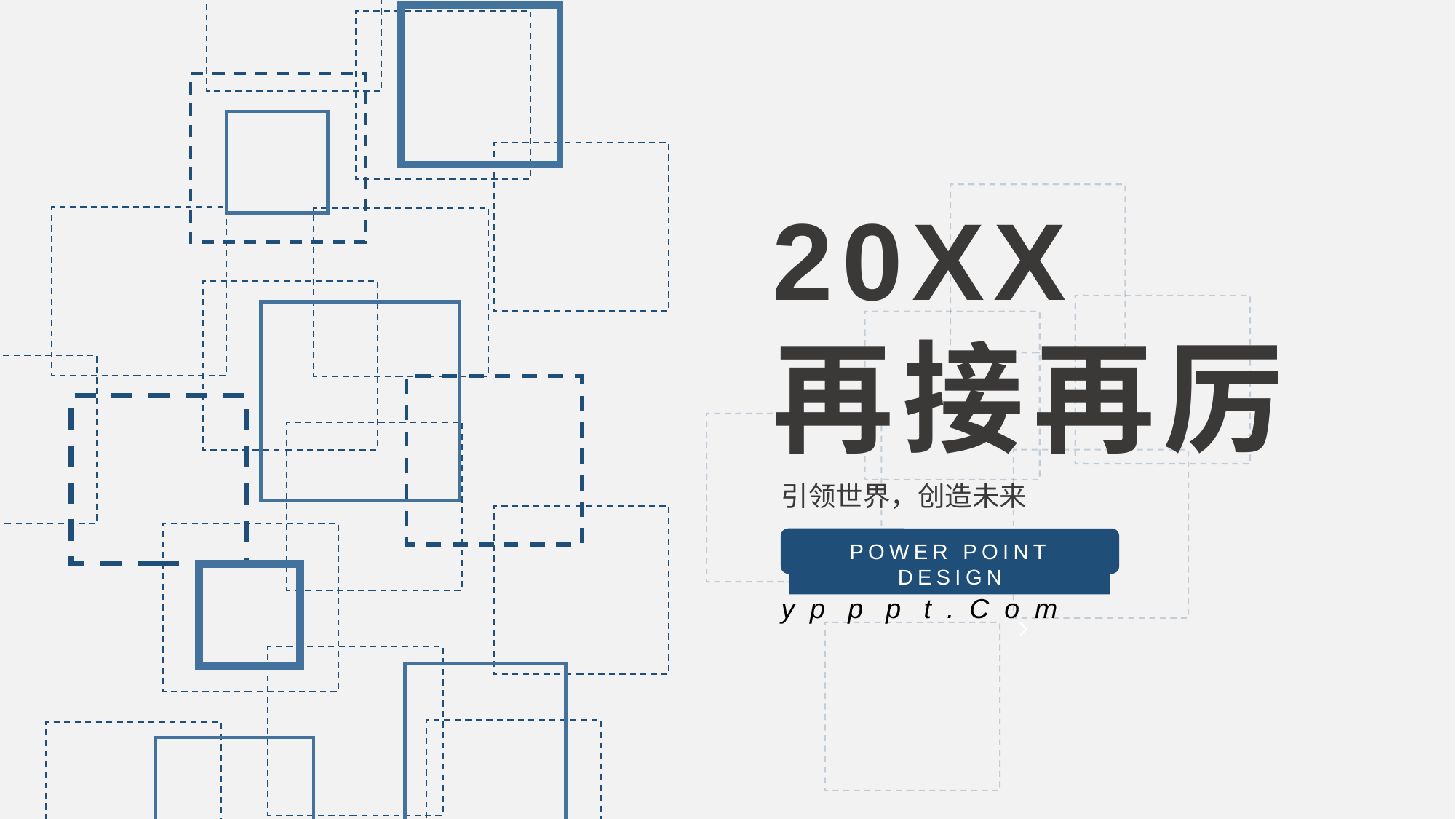

20XX
再接再厉
引领世界，创造未来

POWER POINT DESIGN

y  p   p   p   t  .  C  o  m